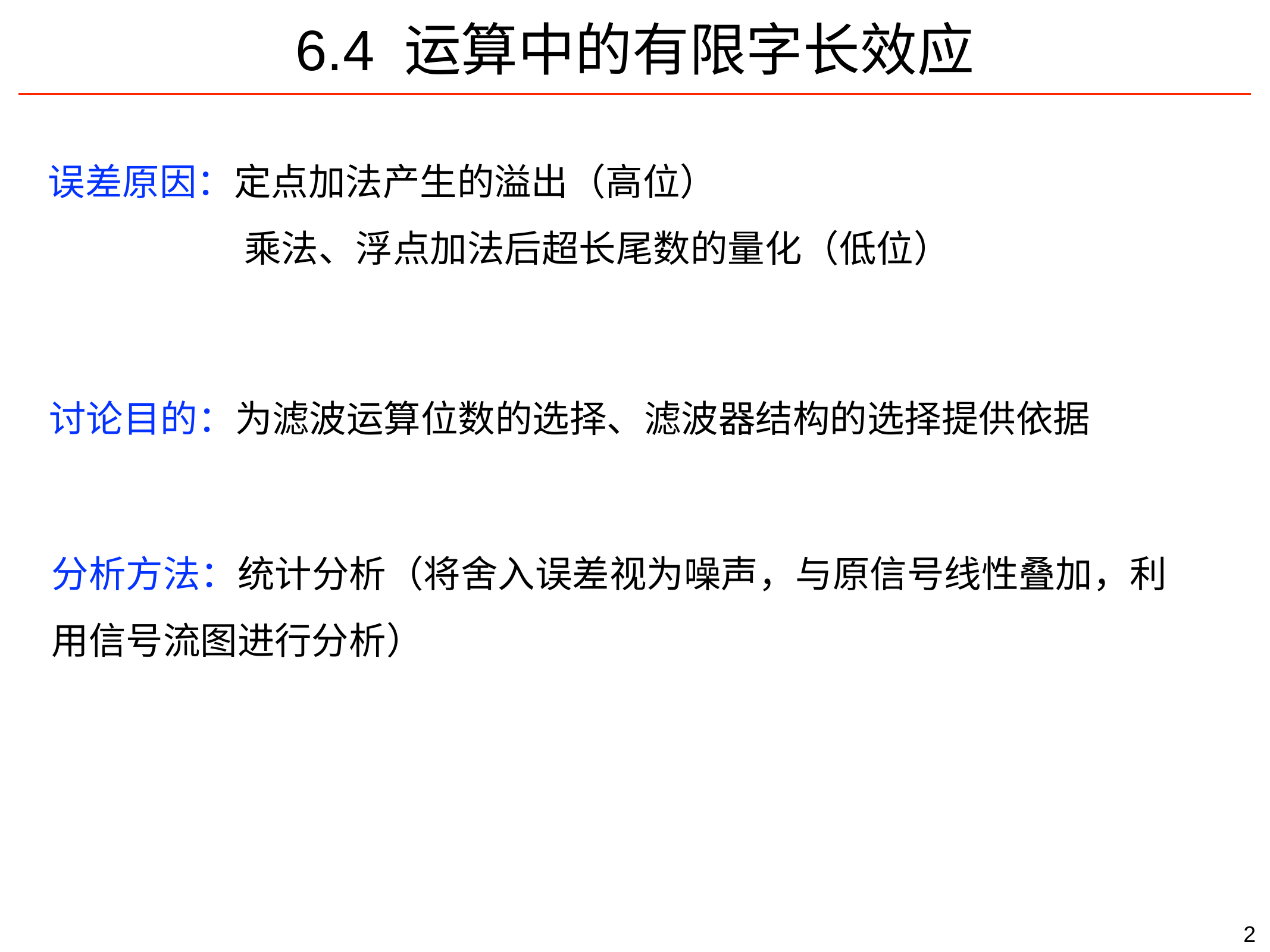

# 6.4 运算中的有限字长效应
误差原因：定点加法产生的溢出（高位）
                  乘法、浮点加法后超长尾数的量化（低位）
讨论目的：为滤波运算位数的选择、滤波器结构的选择提供依据
分析方法：统计分析（将舍入误差视为噪声，与原信号线性叠加，利用信号流图进行分析）
2